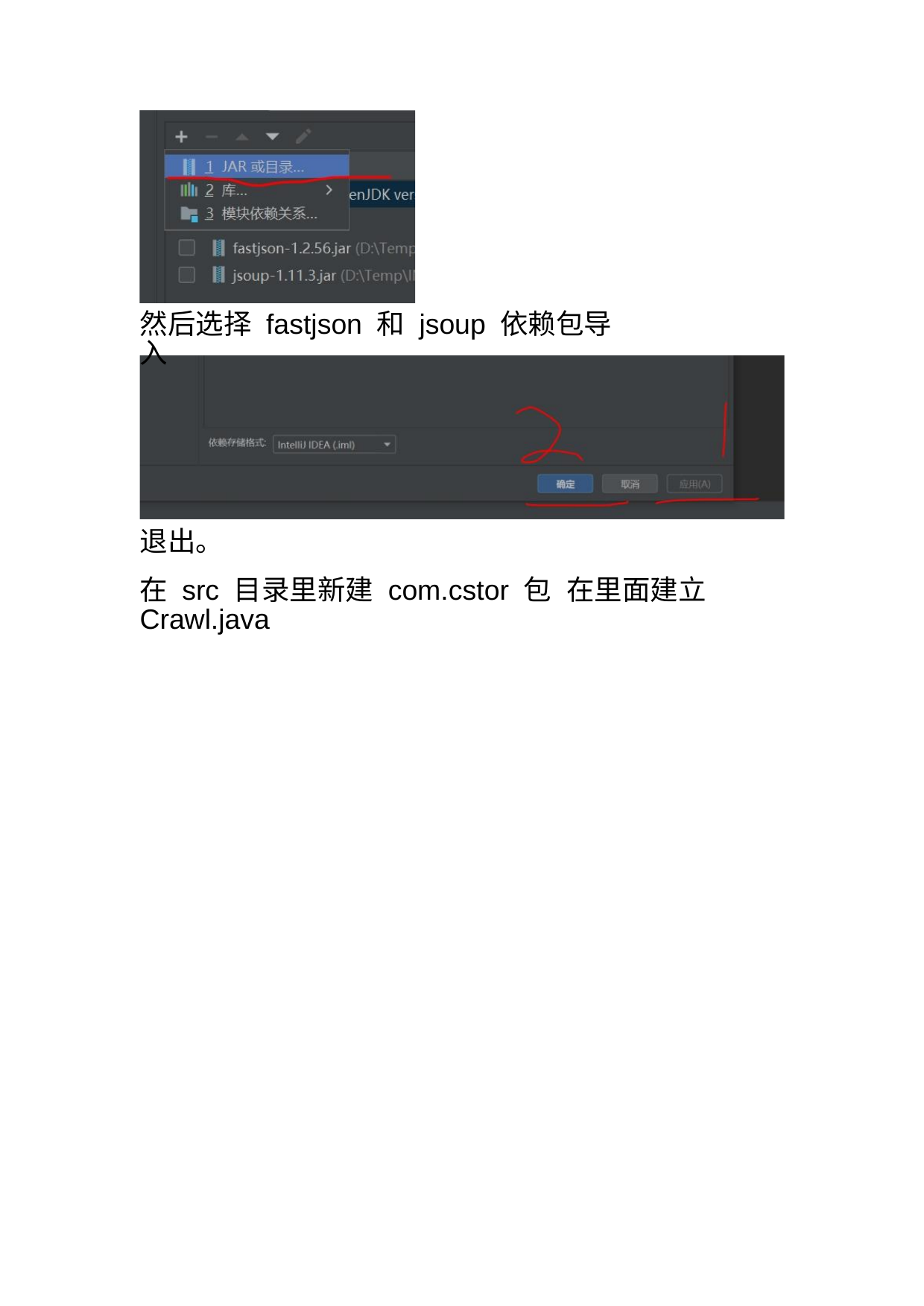

然后选择 fastjson 和 jsoup 依赖包导入

退出。
在 src 目录里新建 com.cstor 包 在里面建立 Crawl.java